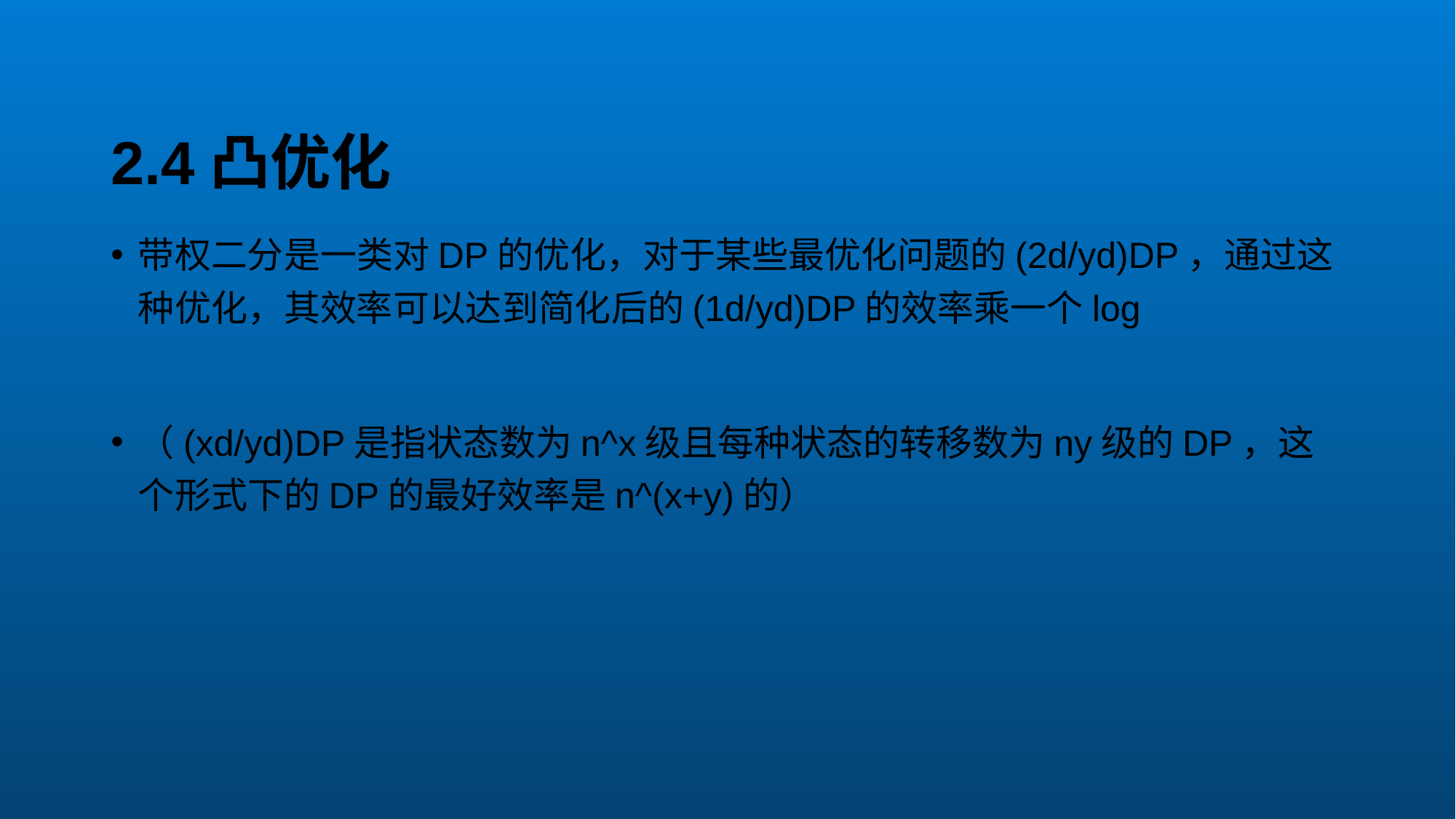

# 2.4凸优化
带权二分是一类对DP的优化，对于某些最优化问题的(2d/yd)DP，通过这种优化，其效率可以达到简化后的(1d/yd)DP的效率乘一个log

（(xd/yd)DP是指状态数为n^x级且每种状态的转移数为ny级的DP，这个形式下的DP的最好效率是n^(x+y)的）